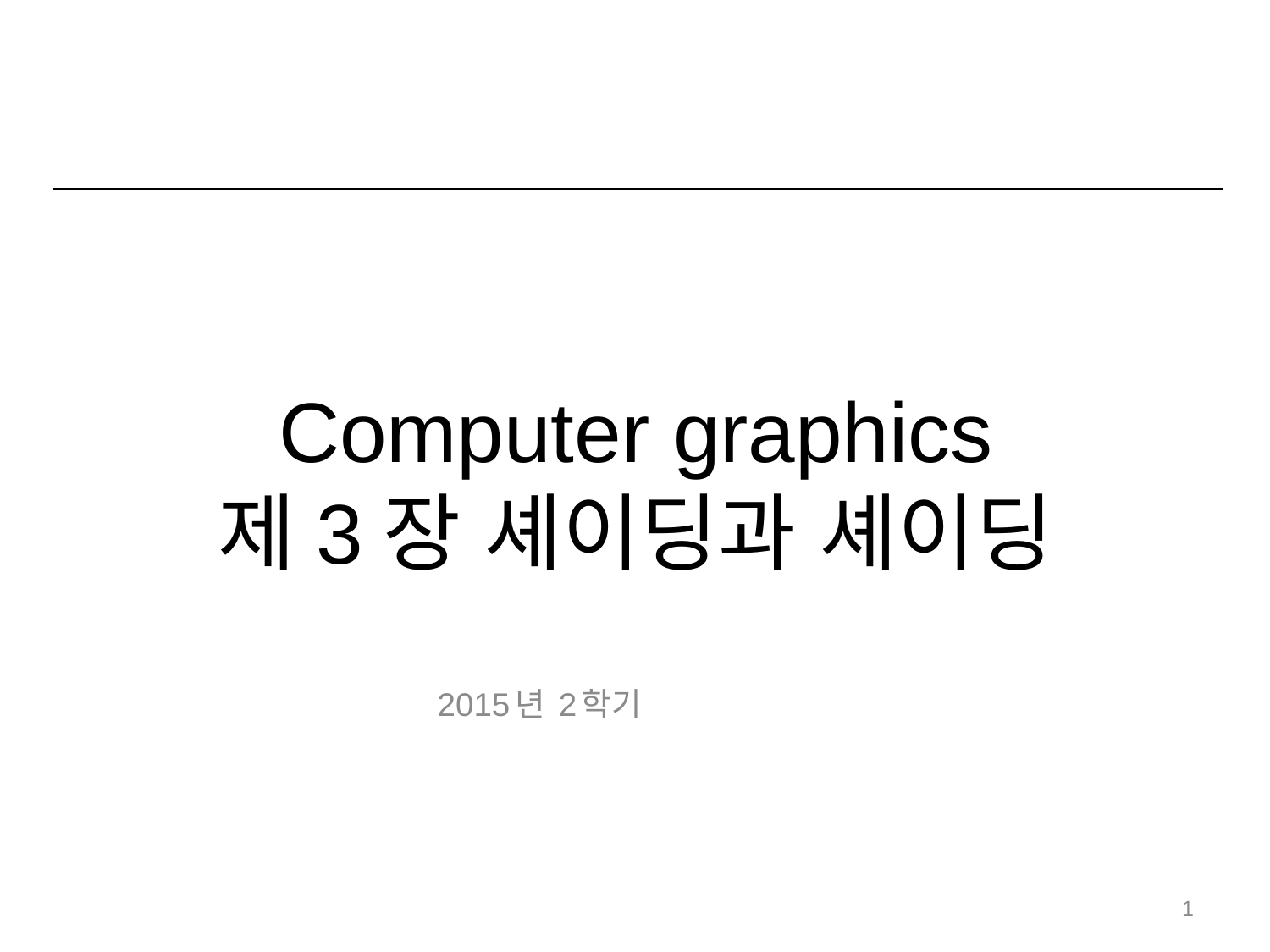

# Computer graphics 제3장 셰이딩과 셰이딩

2015년 2학기
1